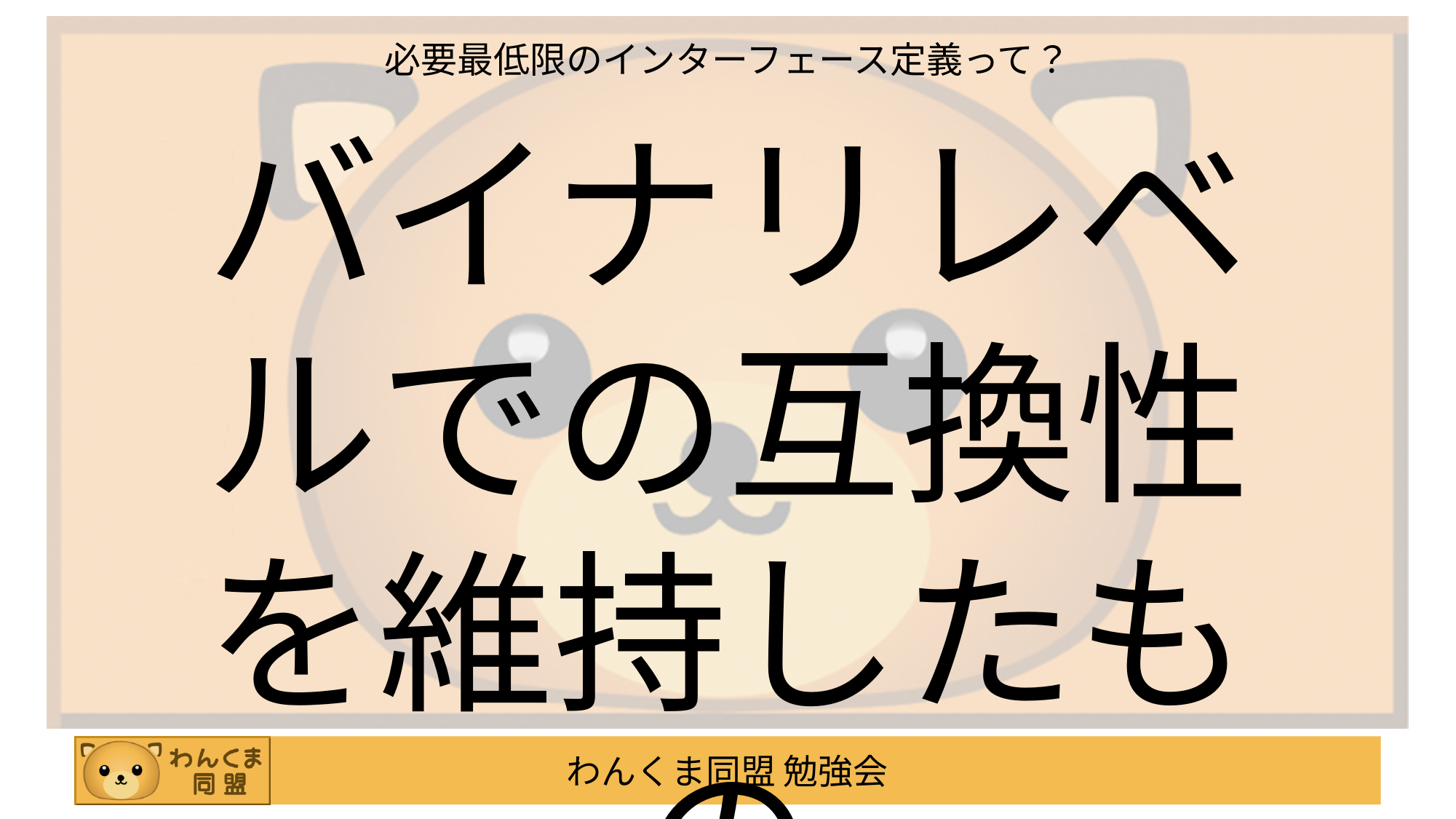

# 必要最低限のインターフェース定義って？
バイナリレベルでの互換性を維持したもの